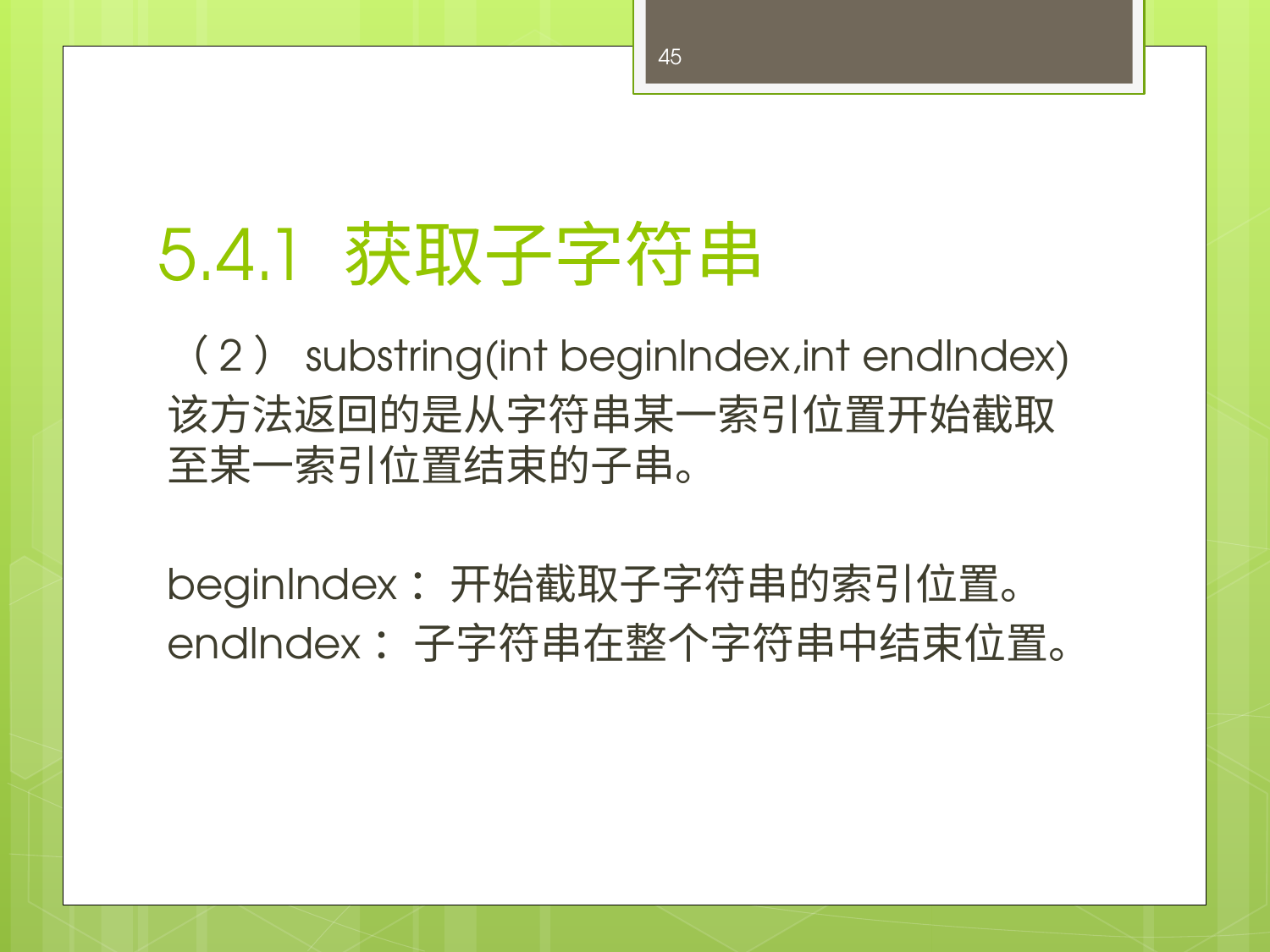

45
# 5.4.1 获取子字符串
（2）substring(int beginIndex,int endIndex)
该方法返回的是从字符串某一索引位置开始截取至某一索引位置结束的子串。

beginIndex：开始截取子字符串的索引位置。
endIndex：子字符串在整个字符串中结束位置。